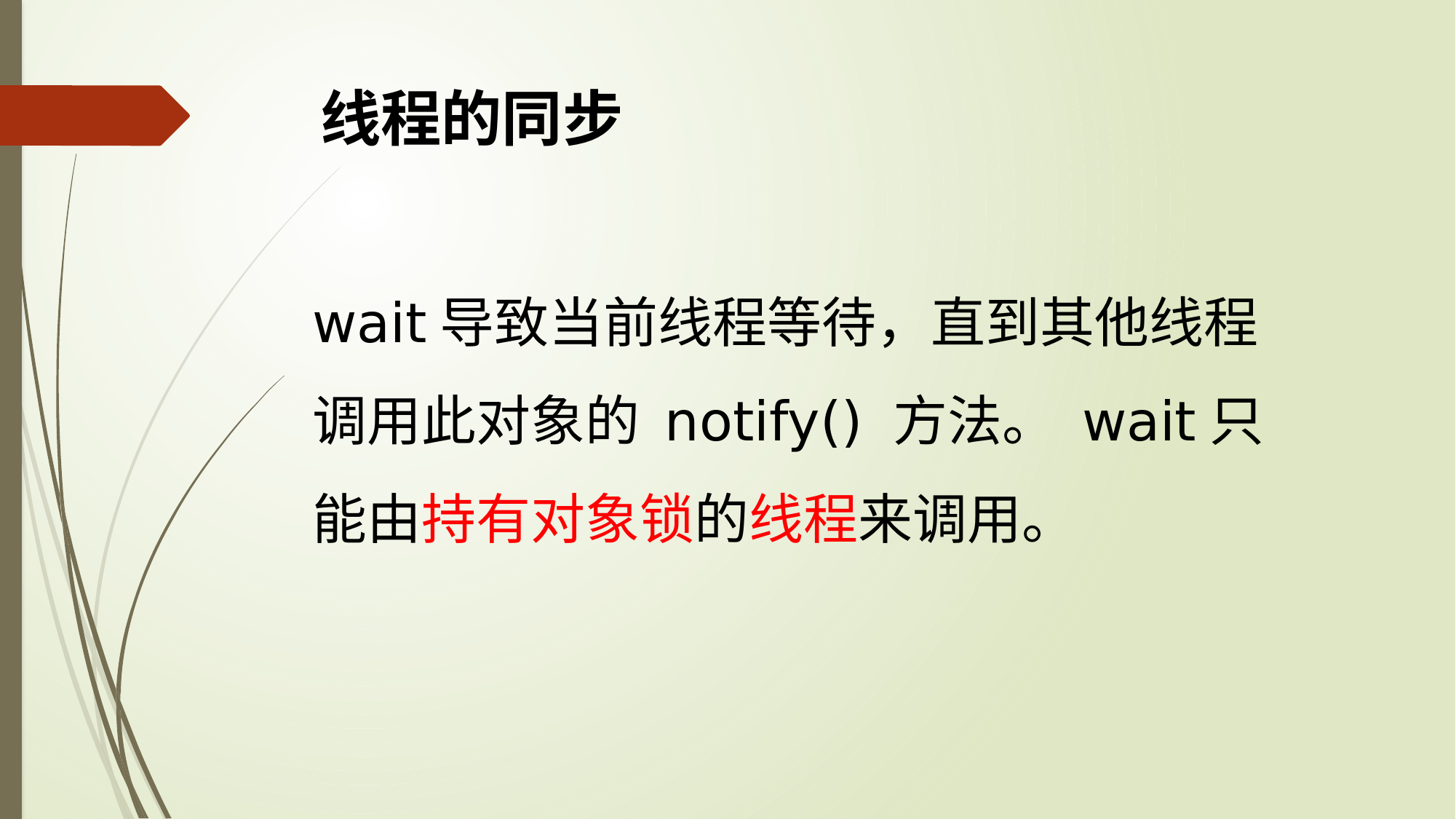

# 线程的同步
wait导致当前线程等待，直到其他线程调用此对象的 notify() 方法。 wait只能由持有对象锁的线程来调用。